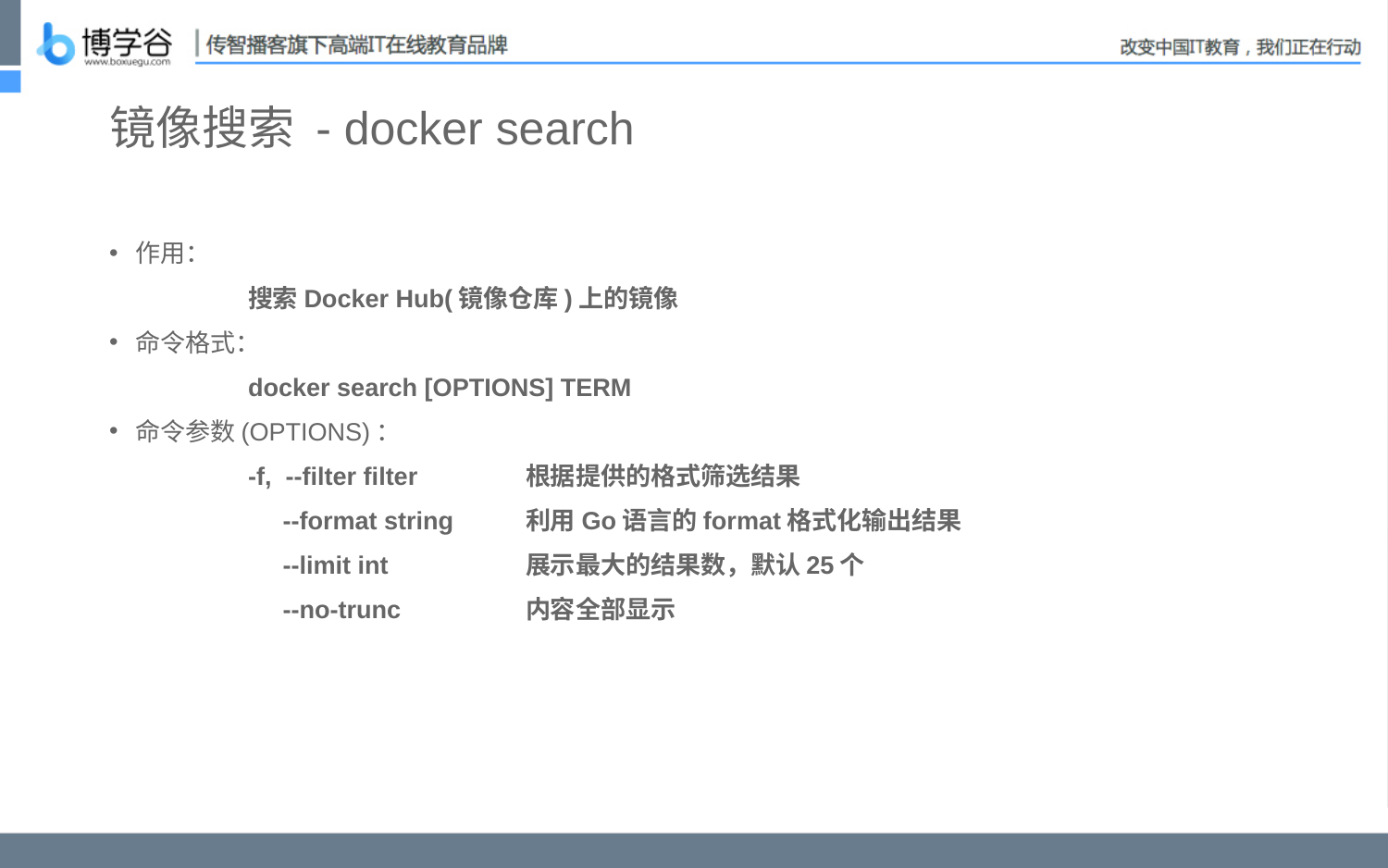

# 镜像搜索 - docker search
作用：
	搜索Docker Hub(镜像仓库)上的镜像
命令格式：
	docker search [OPTIONS] TERM
命令参数(OPTIONS)：
	-f,  --filter filter   	根据提供的格式筛选结果
	     --format string   	利用Go语言的format格式化输出结果
	     --limit int       	展示最大的结果数，默认25个
	     --no-trunc        	内容全部显示